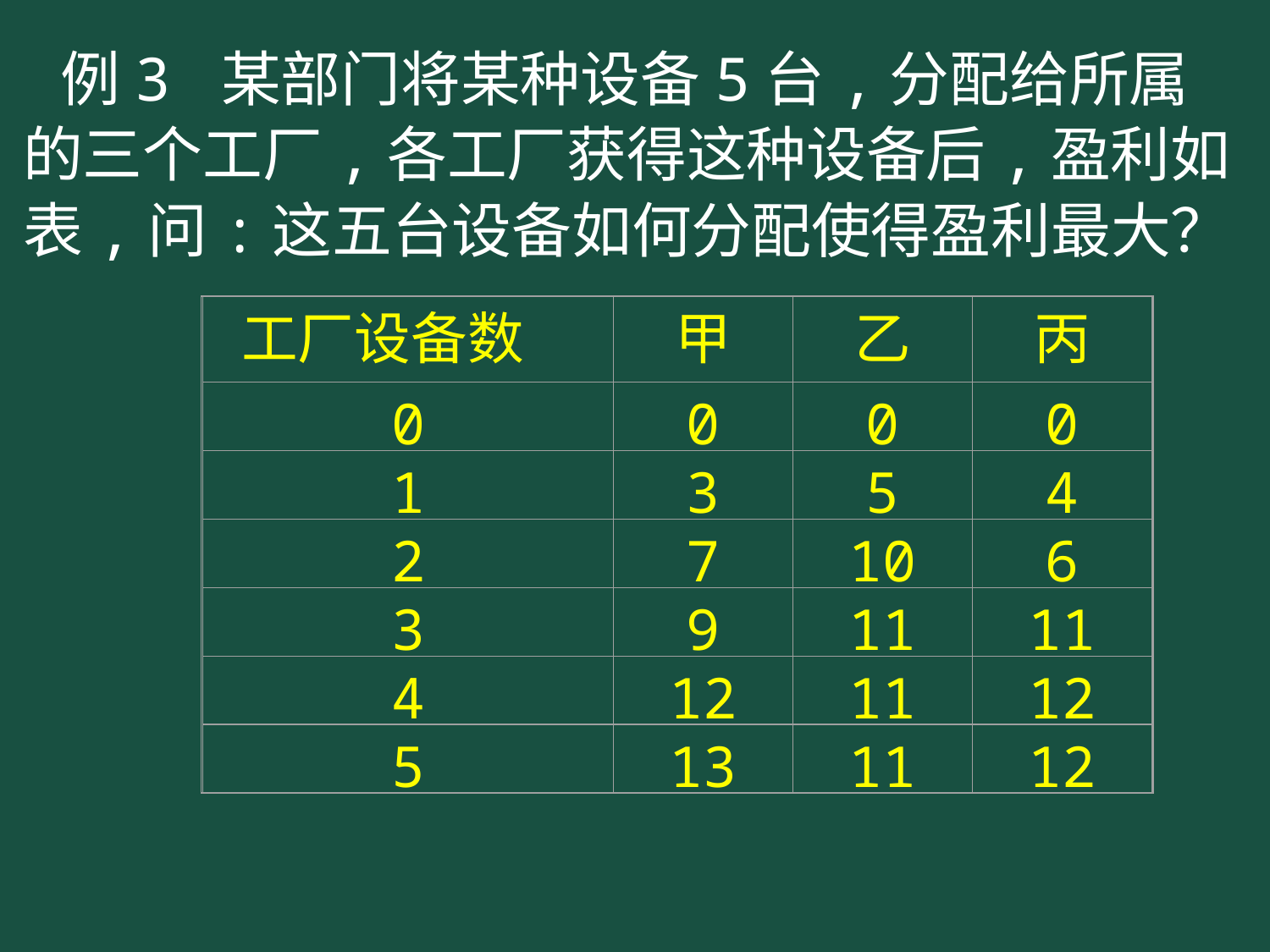

例3 某部门将某种设备5台,分配给所属的三个工厂,各工厂获得这种设备后,盈利如表,问:这五台设备如何分配使得盈利最大？

工厂设备数

甲

乙

丙

0

0

0

0

1

3

5

4

2

7

10

6

3

9

11

11

4

12

11

12

5

13

11

12